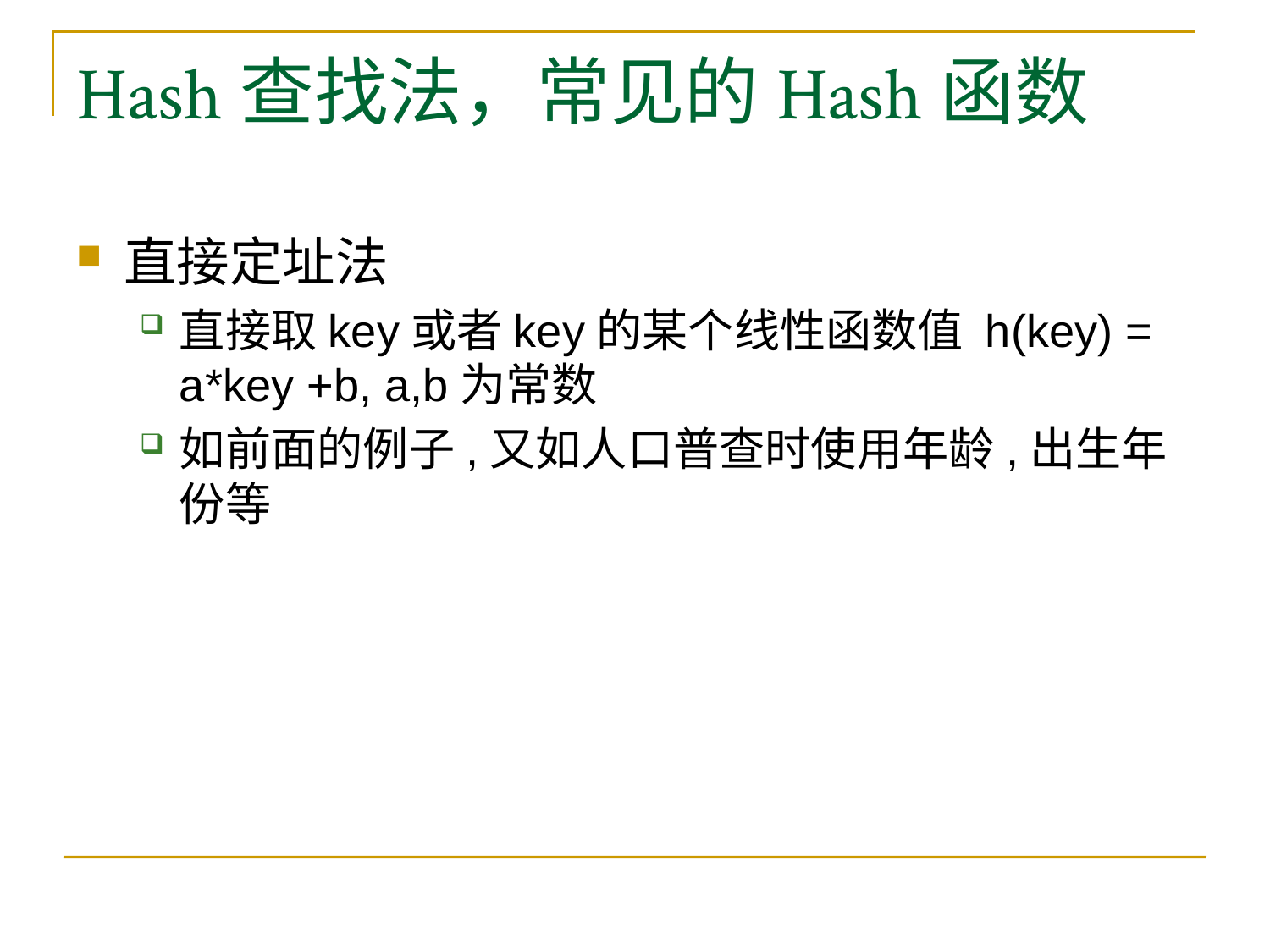

# Hash查找法，常见的Hash函数
直接定址法
直接取key或者key的某个线性函数值 h(key) = a*key +b, a,b为常数
如前面的例子,又如人口普查时使用年龄,出生年份等